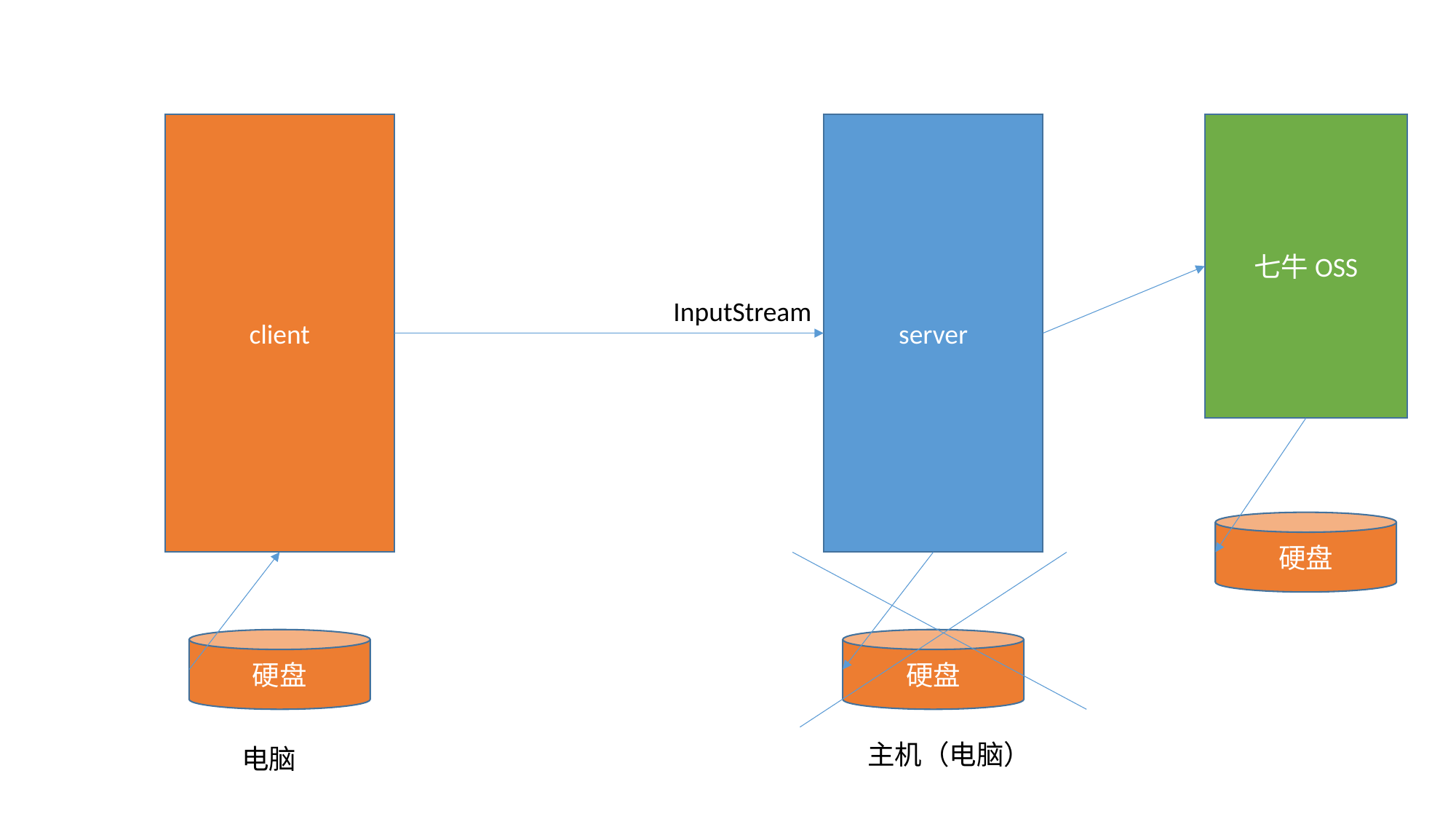

client
server
七牛OSS
InputStream
硬盘
硬盘
硬盘
主机（电脑）
电脑